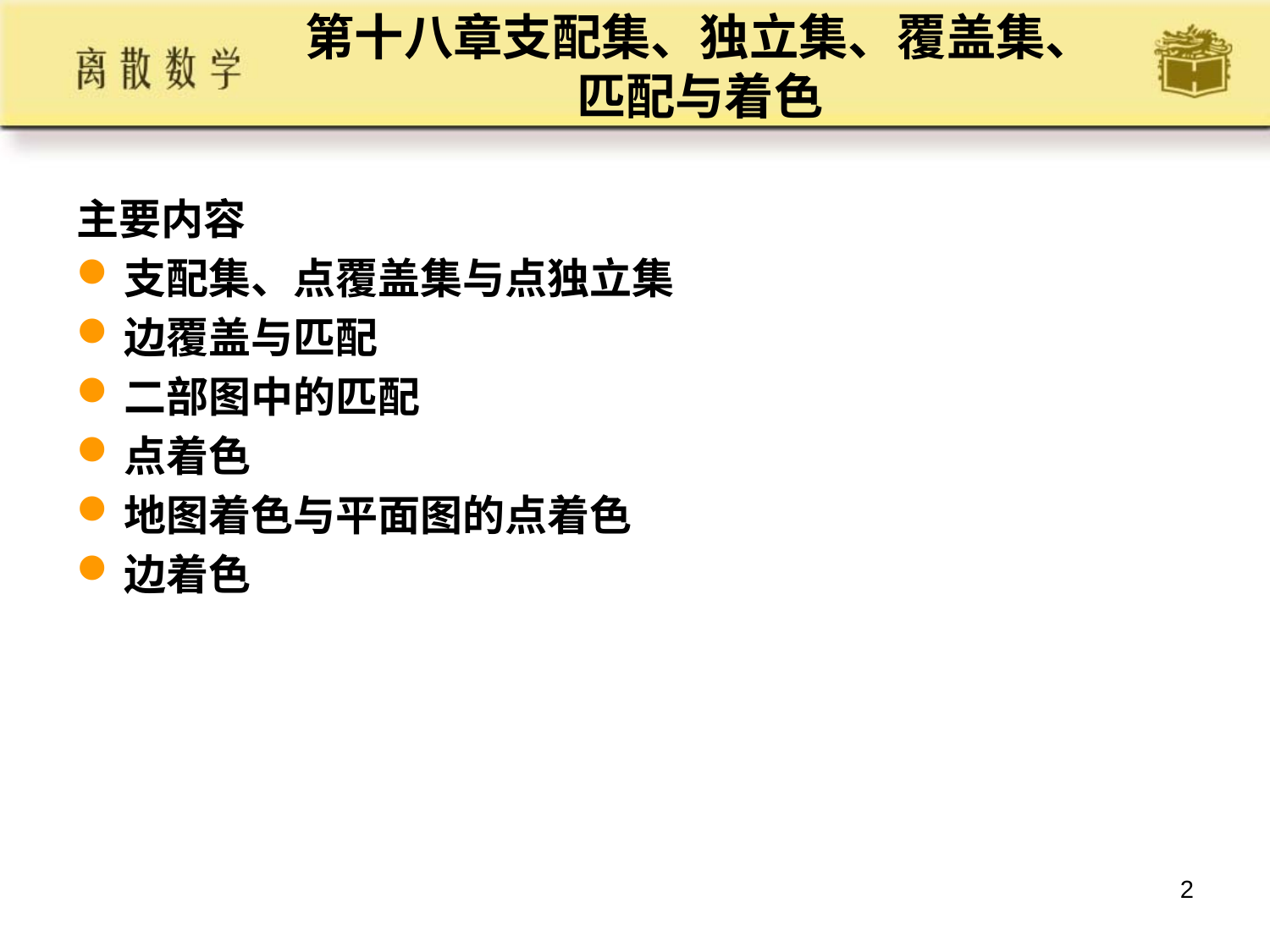

# 第十八章支配集、独立集、覆盖集、匹配与着色
主要内容
支配集、点覆盖集与点独立集
边覆盖与匹配
二部图中的匹配
点着色
地图着色与平面图的点着色
边着色

2